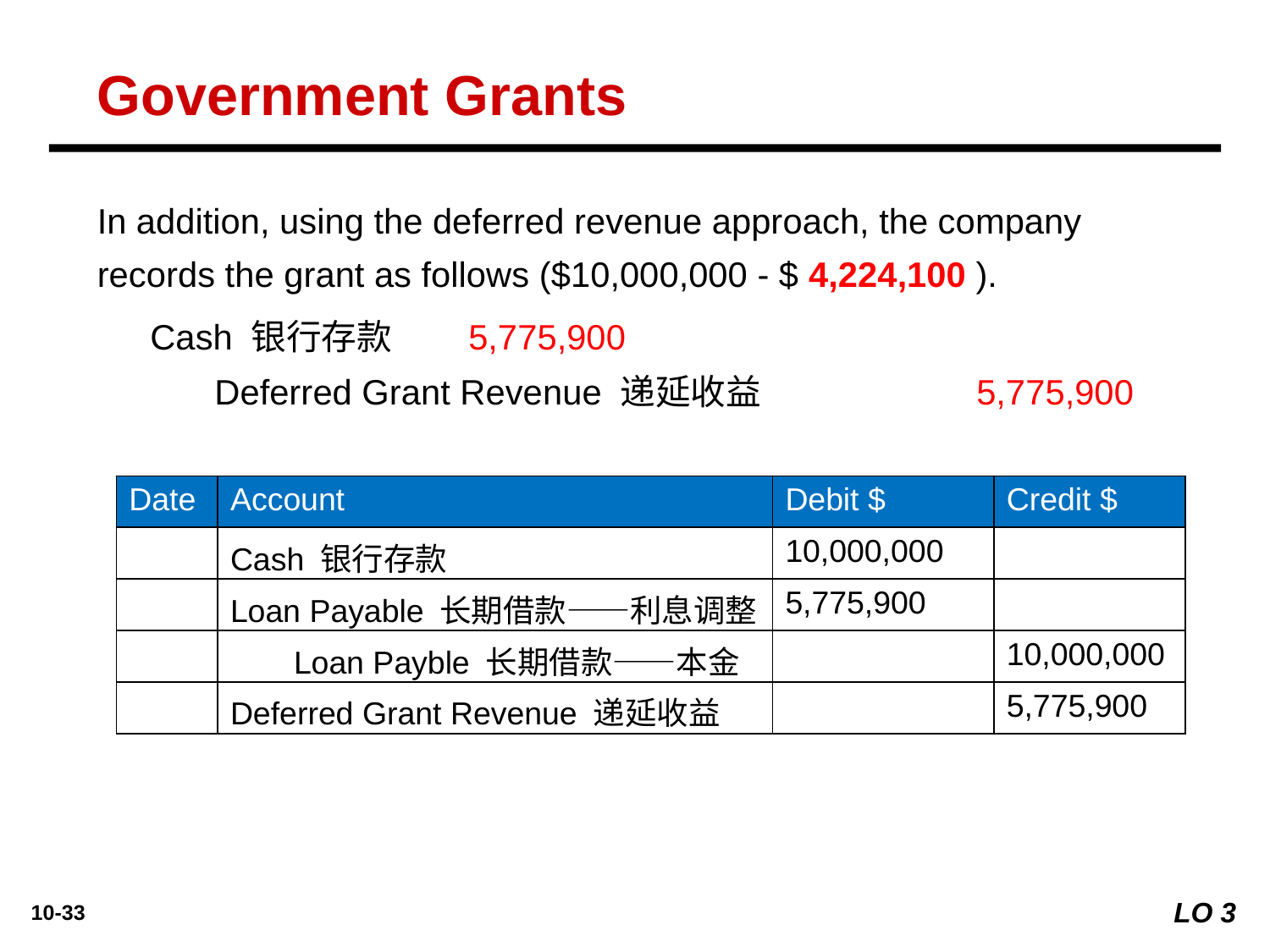

Government Grants

In addition, using the deferred revenue approach, the company records the grant as follows ($10,000,000 - $ 4,224,100 ).
Cash 银行存款	5,775,900
	Deferred Grant Revenue 递延收益		5,775,900
| Date | Account | Debit $ | Credit $ |
| --- | --- | --- | --- |
|  | Cash 银行存款 | 10,000,000 |  |
|  | Loan Payable 长期借款——利息调整 | 5,775,900 |  |
|  | Loan Payble 长期借款——本金 |  | 10,000,000 |
|  | Deferred Grant Revenue 递延收益 |  | 5,775,900 |
LO 3